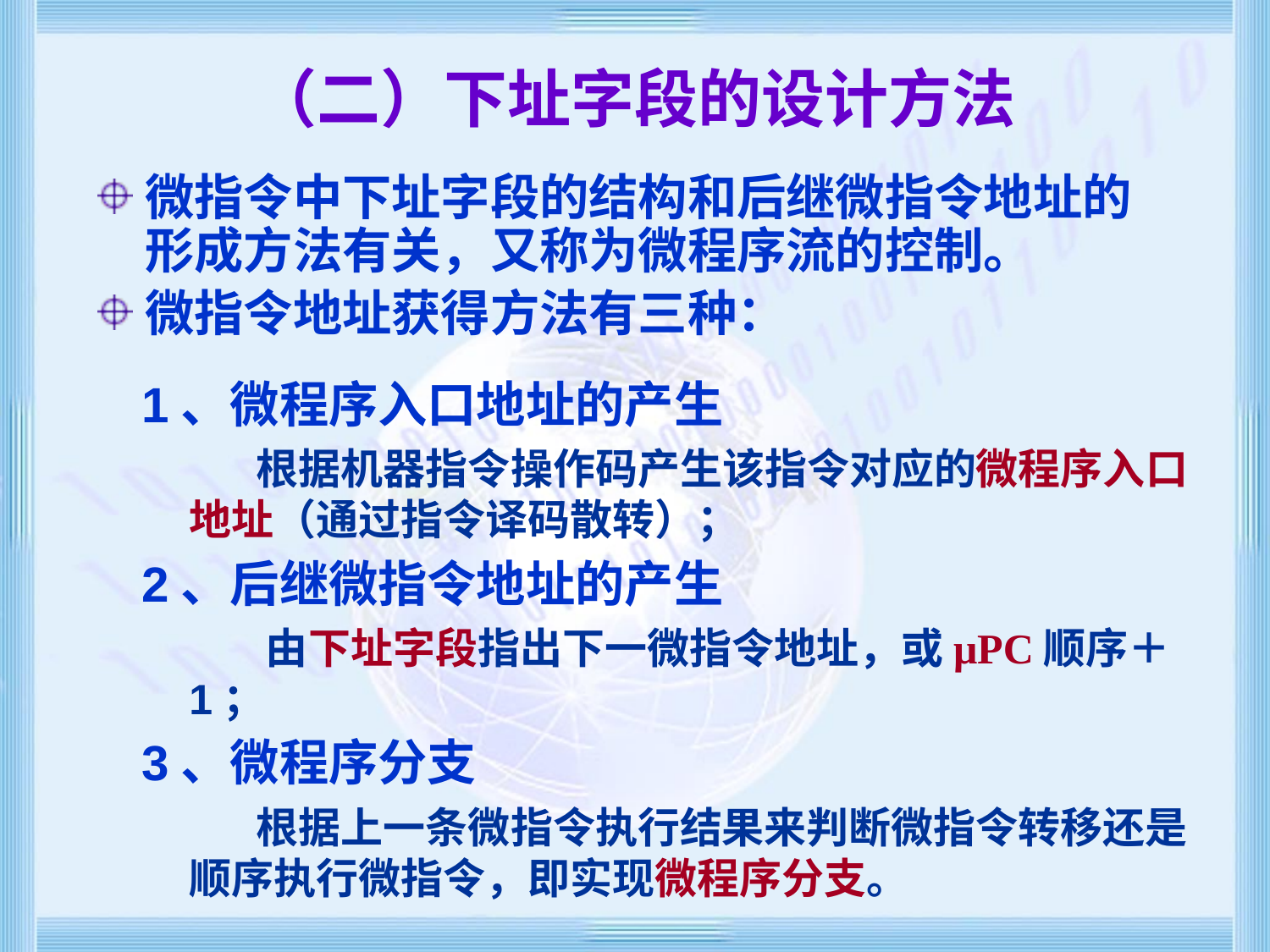

# （二）下址字段的设计方法
微指令中下址字段的结构和后继微指令地址的形成方法有关，又称为微程序流的控制。
微指令地址获得方法有三种：
1、微程序入口地址的产生
           根据机器指令操作码产生该指令对应的微程序入口地址（通过指令译码散转）；
2、后继微指令地址的产生
            由下址字段指出下一微指令地址，或μPC顺序＋1；
3、微程序分支
           根据上一条微指令执行结果来判断微指令转移还是顺序执行微指令，即实现微程序分支。

36